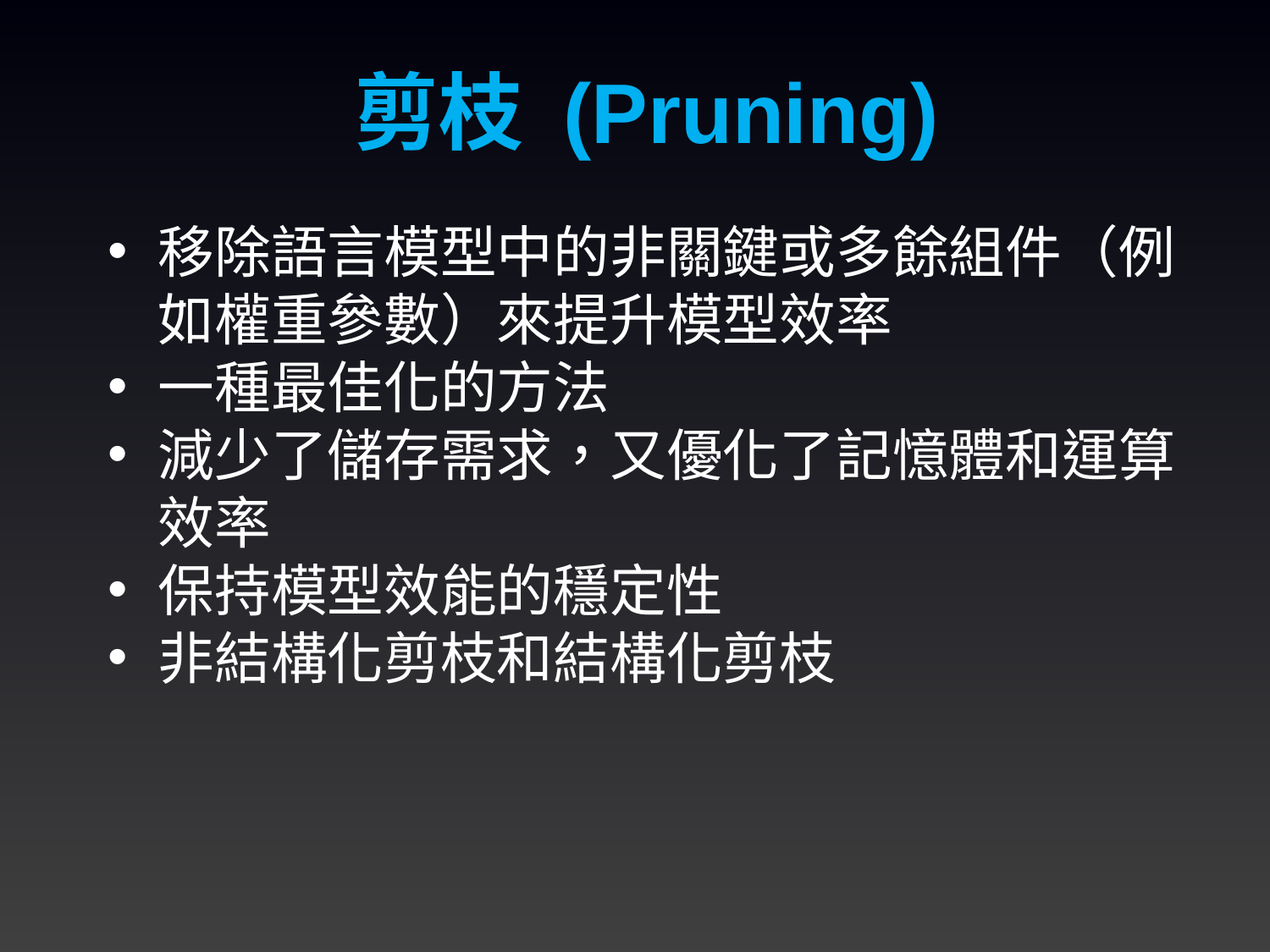

剪枝 (Pruning)
移除語言模型中的非關鍵或多餘組件（例如權重參數）來提升模型效率
一種最佳化的方法
減少了儲存需求，又優化了記憶體和運算效率
保持模型效能的穩定性
非結構化剪枝和結構化剪枝